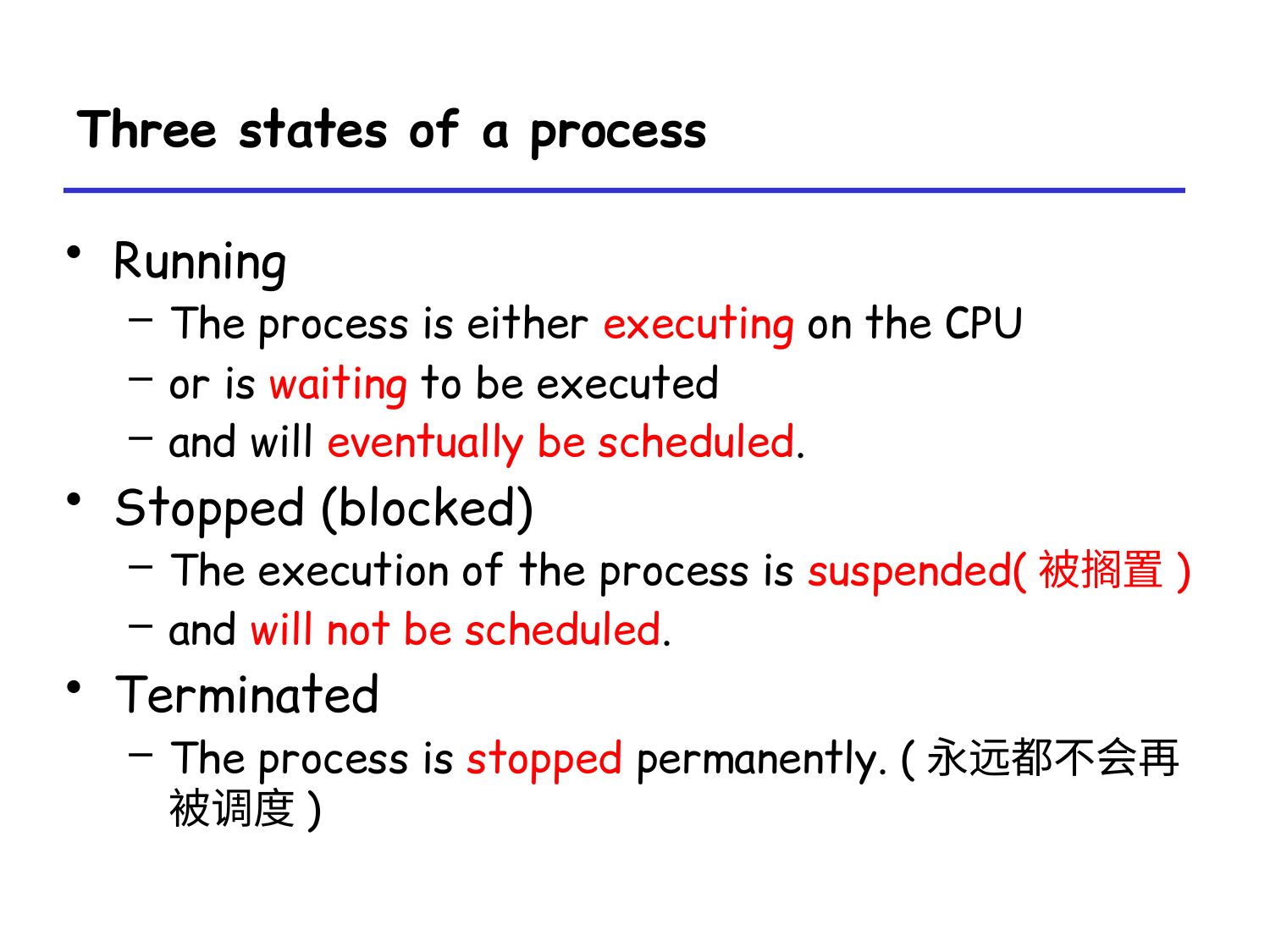

# Three states of a process
Running
The process is either executing on the CPU
or is waiting to be executed
and will eventually be scheduled.
Stopped (blocked)
The execution of the process is suspended(被搁置)
and will not be scheduled.
Terminated
The process is stopped permanently. (永远都不会再被调度)